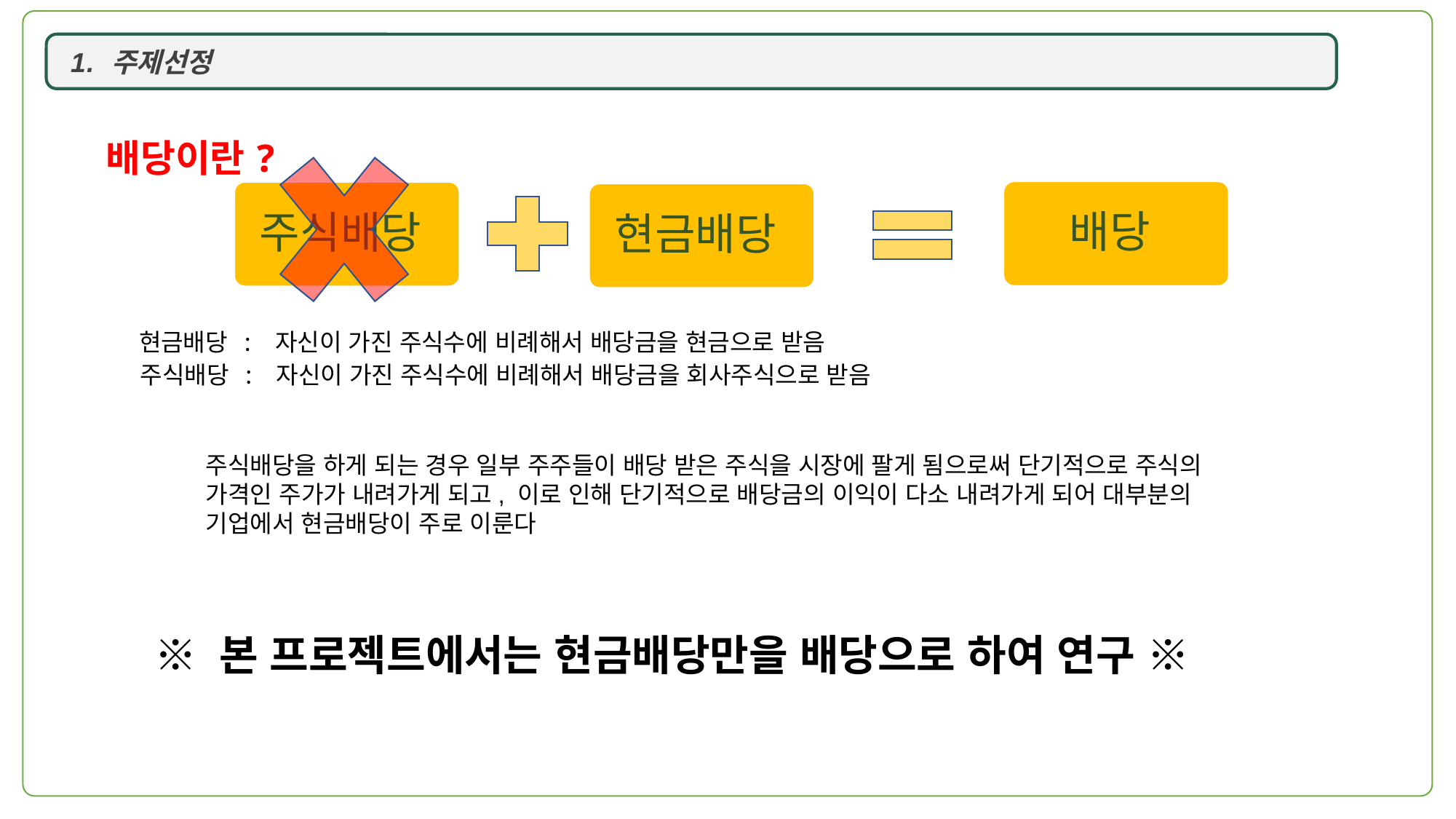

주제선정

배당이란?

배당

주식배당

현금배당

현금배당 : 자신이 가진 주식수에 비례해서 배당금을 현금으로 받음

  주식배당 : 자신이 가진 주식수에 비례해서 배당금을 회사주식으로 받음
주식배당을 하게 되는 경우 일부 주주들이 배당 받은 주식을 시장에 팔게 됨으로써 단기적으로 주식의 가격인 주가가 내려가게 되고, 이로 인해 단기적으로 배당금의 이익이 다소 내려가게 되어 대부분의 기업에서 현금배당이 주로 이룬다
※ 본 프로젝트에서는 현금배당만을 배당으로 하여 연구 ※